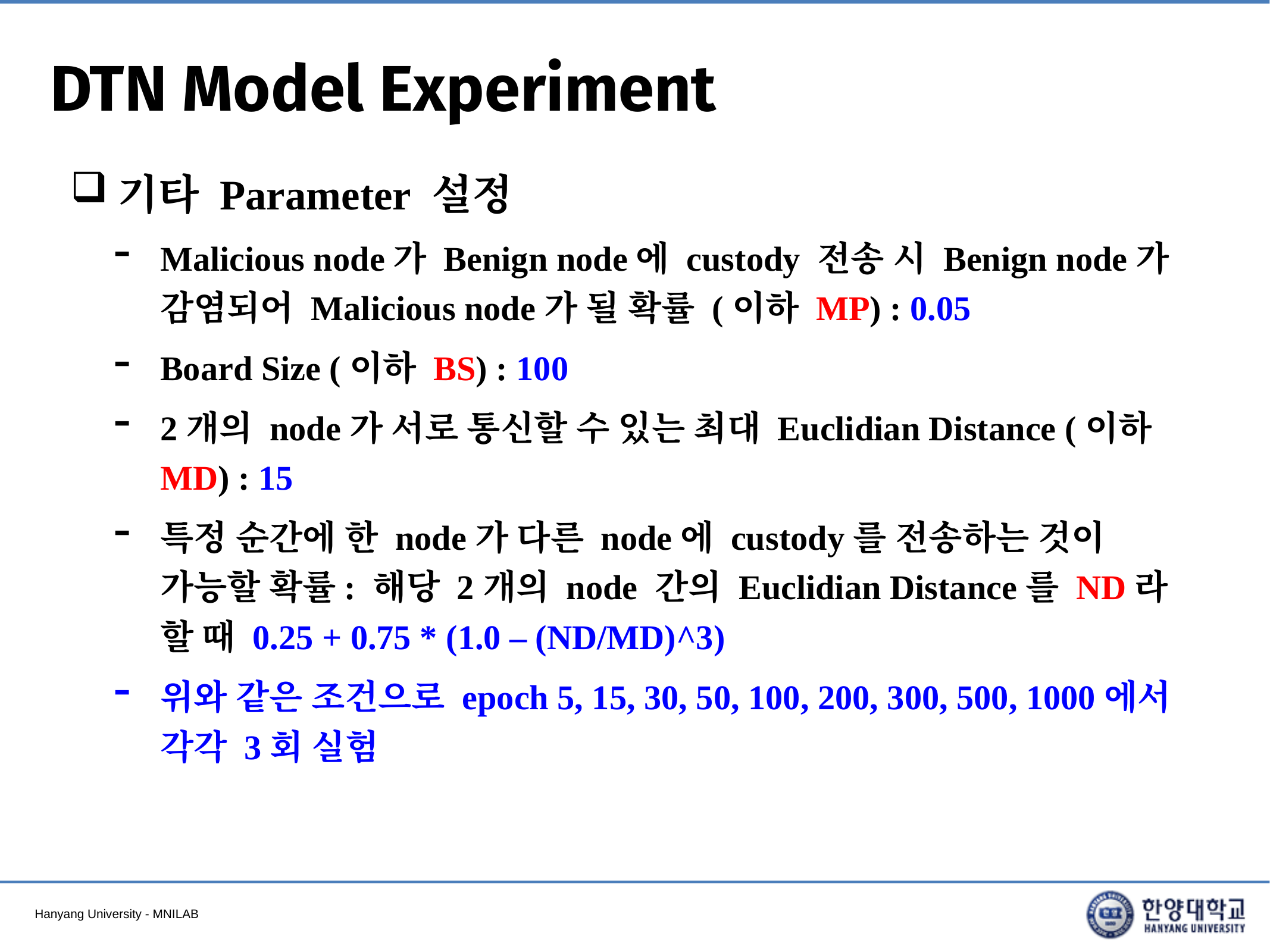

# DTN Model Experiment
기타 Parameter 설정
Malicious node가 Benign node에 custody 전송 시 Benign node가 감염되어 Malicious node가 될 확률 (이하 MP) : 0.05
Board Size (이하 BS) : 100
2개의 node가 서로 통신할 수 있는 최대 Euclidian Distance (이하 MD) : 15
특정 순간에 한 node가 다른 node에 custody를 전송하는 것이 가능할 확률: 해당 2개의 node 간의 Euclidian Distance를 ND라 할 때 0.25 + 0.75 * (1.0 – (ND/MD)^3)
위와 같은 조건으로 epoch 5, 15, 30, 50, 100, 200, 300, 500, 1000에서 각각 3회 실험